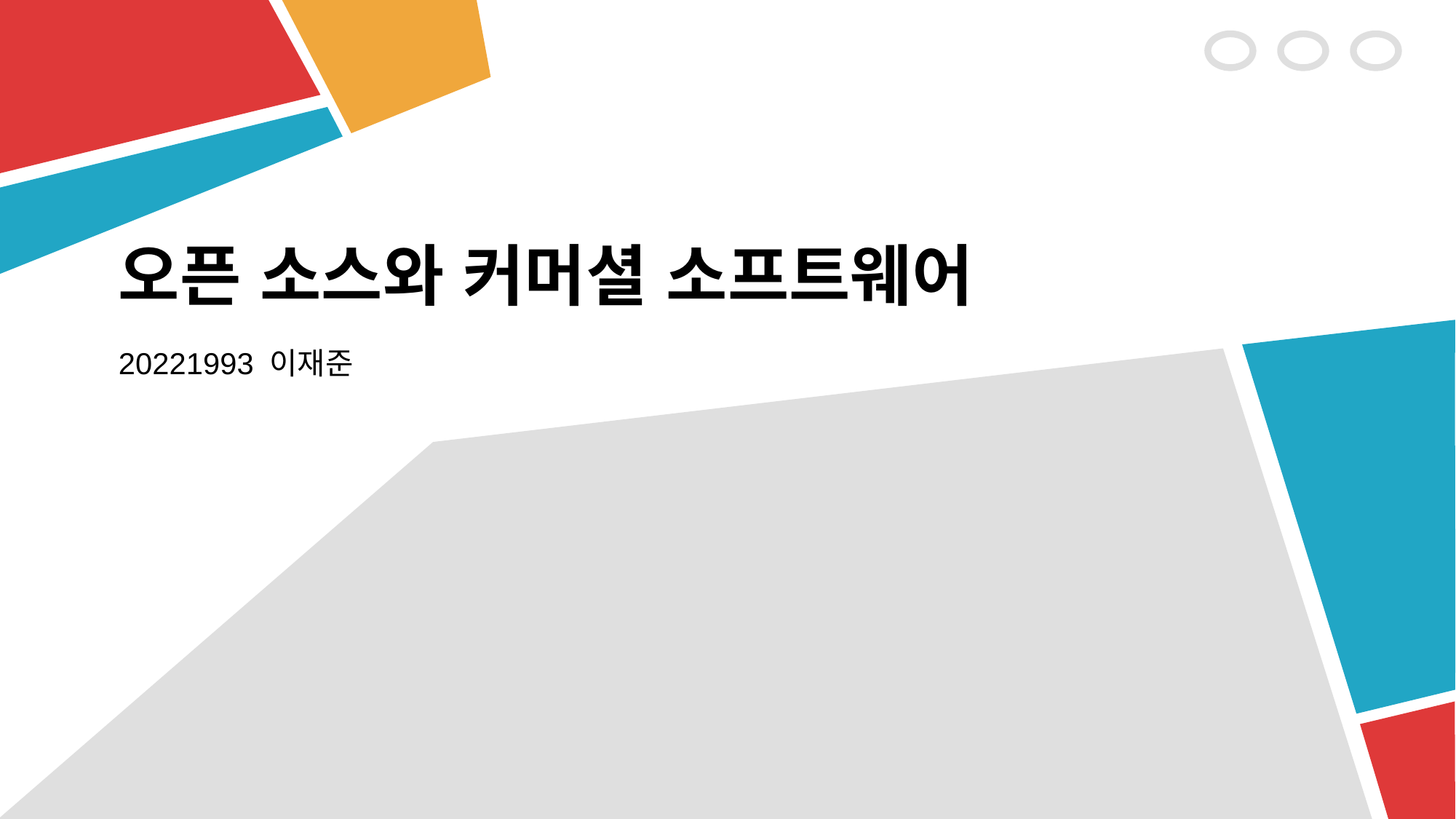

# 오픈 소스와 커머셜 소프트웨어
20221993 이재준